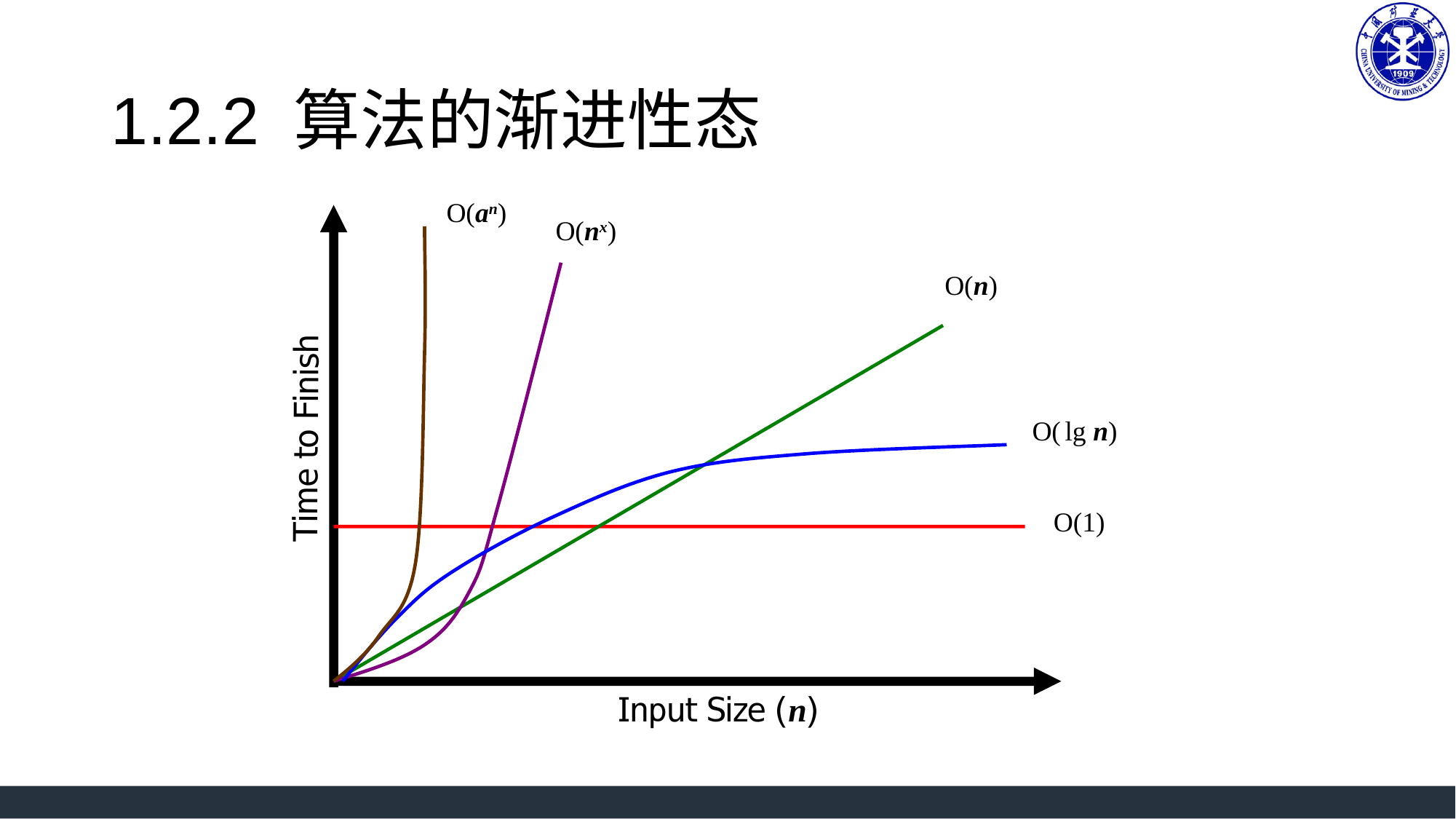

# 1.2.2 算法的渐进性态
O(an)

O(nx)

O(n)

O( lg n)
Time to Finish

O(1)

Input Size (n)